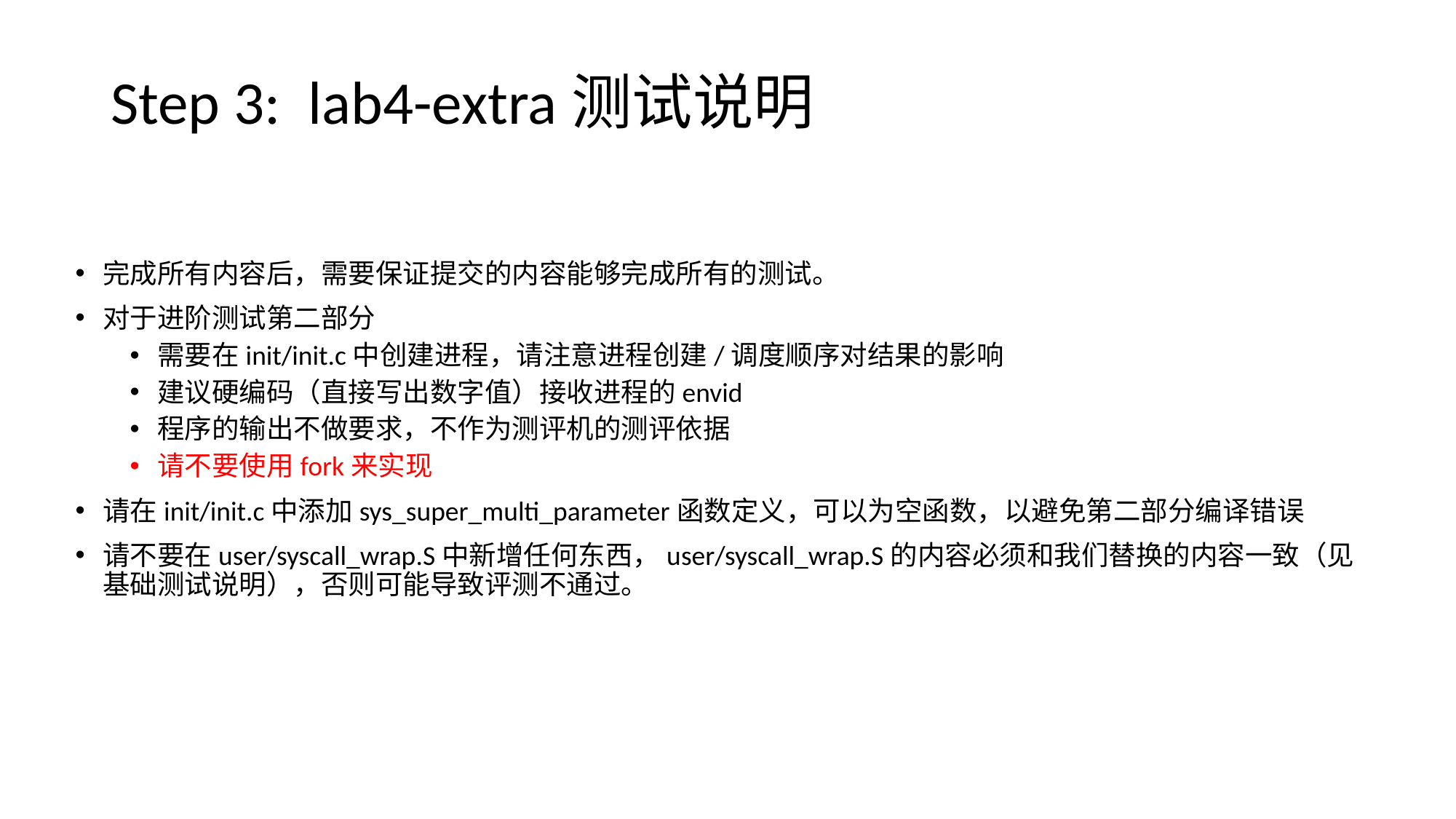

Step 3:  lab4-extra测试说明
完成所有内容后，需要保证提交的内容能够完成所有的测试。
对于进阶测试第二部分
需要在init/init.c中创建进程，请注意进程创建/调度顺序对结果的影响
建议硬编码（直接写出数字值）接收进程的envid
程序的输出不做要求，不作为测评机的测评依据
请不要使用fork来实现
请在init/init.c中添加sys_super_multi_parameter函数定义，可以为空函数，以避免第二部分编译错误
请不要在user/syscall_wrap.S中新增任何东西，user/syscall_wrap.S的内容必须和我们替换的内容一致（见基础测试说明），否则可能导致评测不通过。